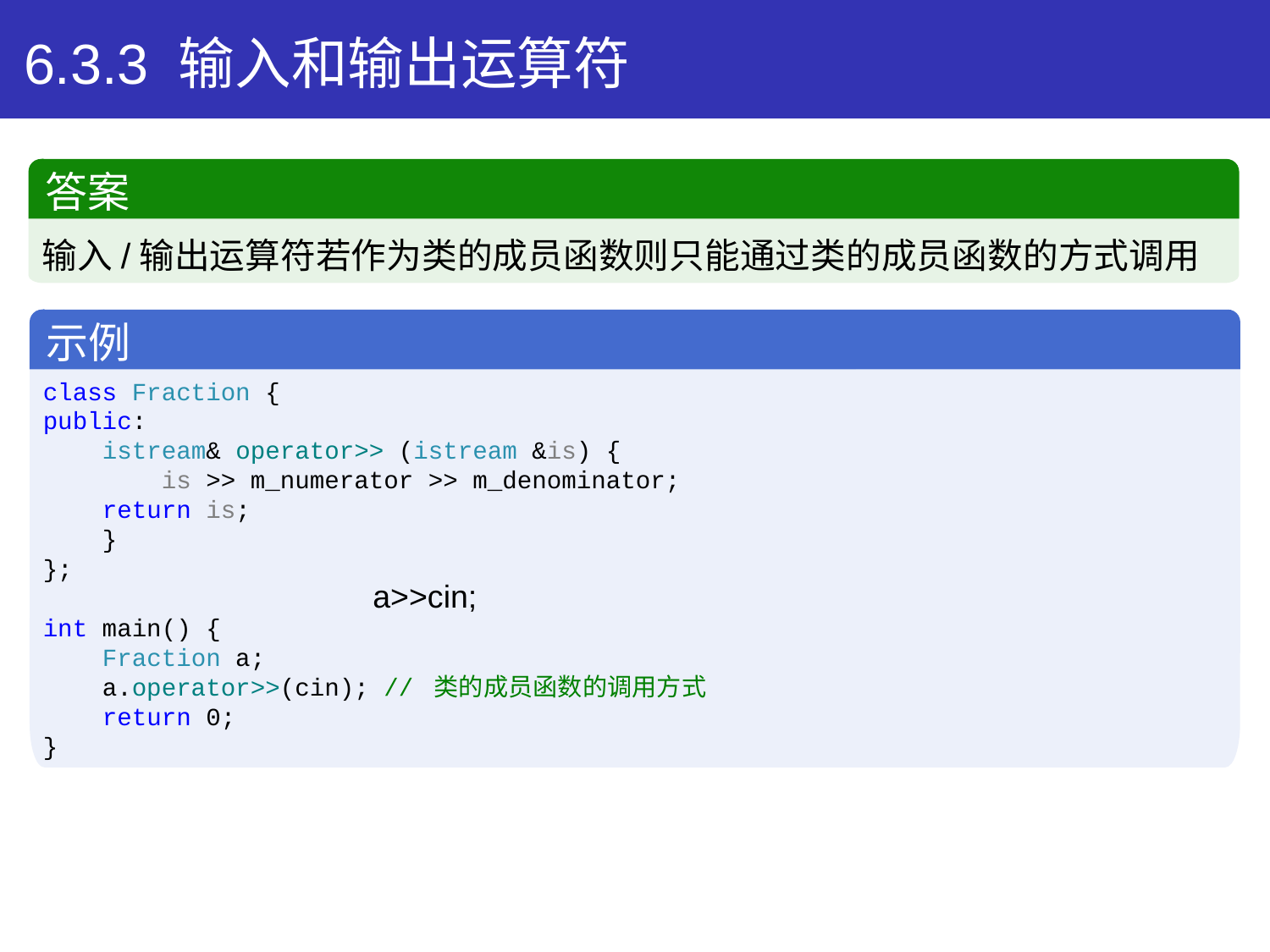

6.3.3 输入和输出运算符
答案
输入/输出运算符若作为类的成员函数则只能通过类的成员函数的方式调用
示例

class Fraction {
public:
    istream& operator>> (istream &is) {
        is >> m_numerator >> m_denominator;
    return is;
    }
};

int main() {
    Fraction a;
    a.operator>>(cin); // 类的成员函数的调用方式
    return 0;
}
a>>cin;
45